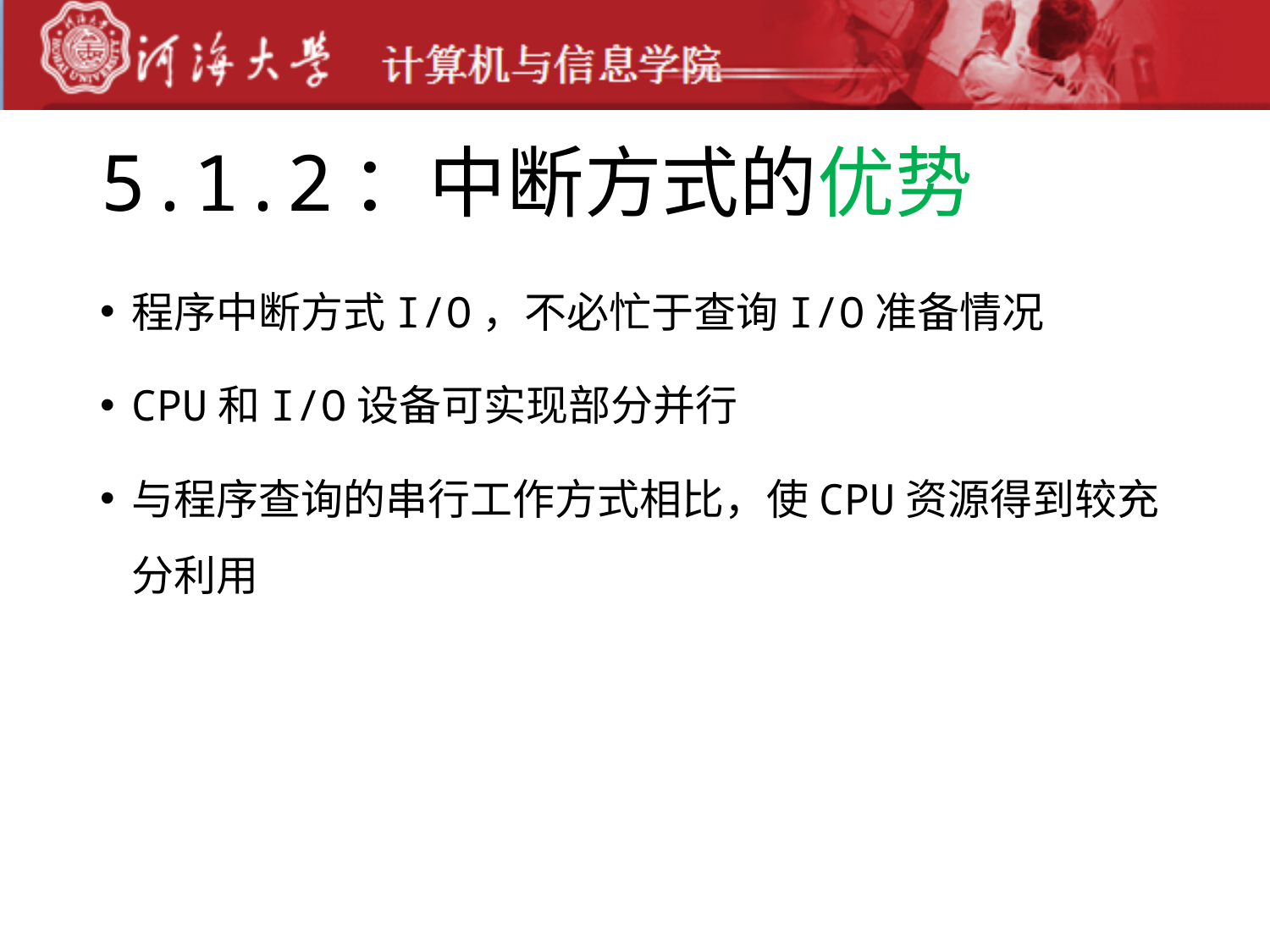

# 5.1.2：中断方式的优势
程序中断方式I/O，不必忙于查询I/O准备情况
CPU和I/O设备可实现部分并行
与程序查询的串行工作方式相比，使CPU资源得到较充分利用